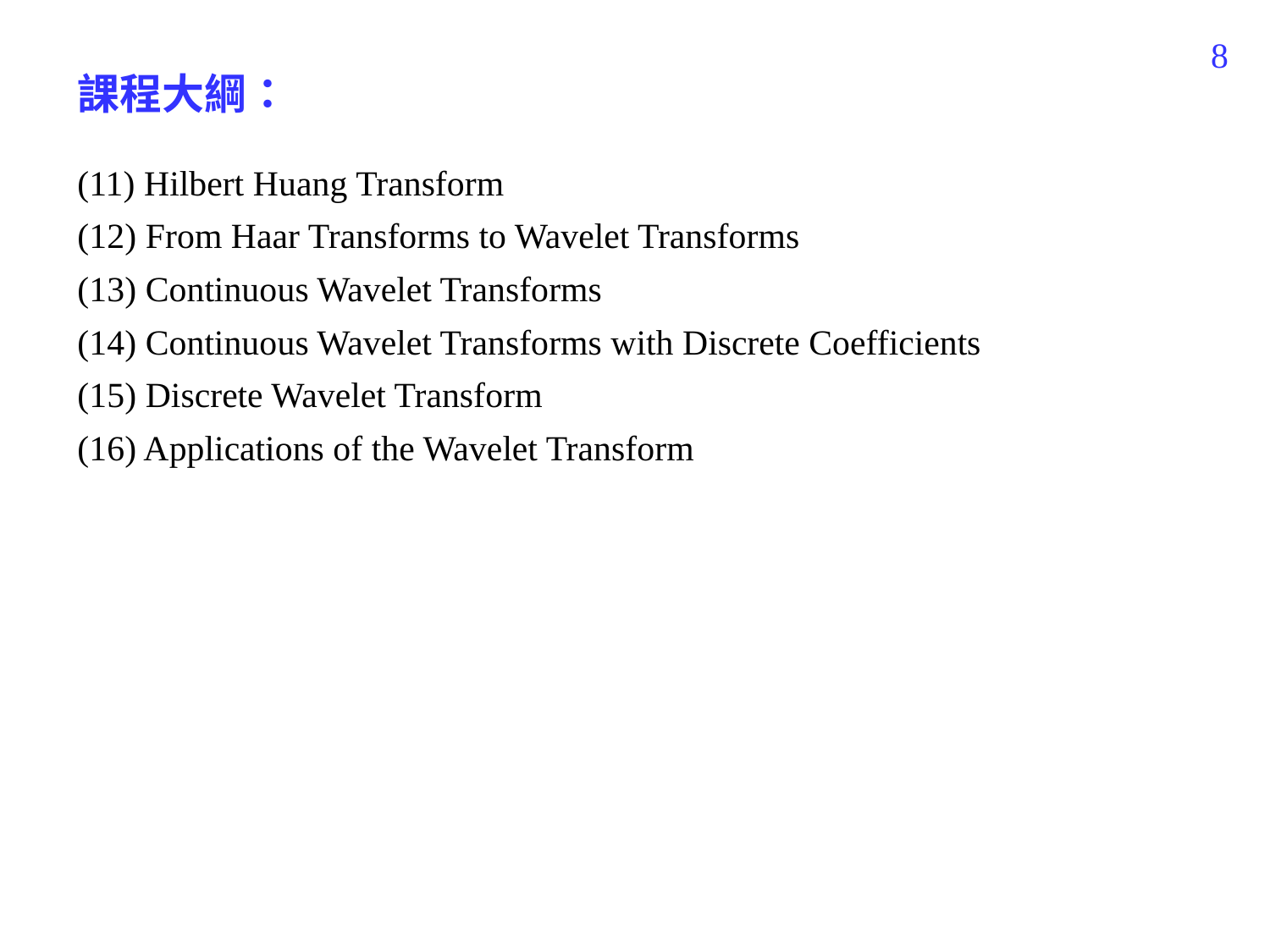

8
課程大綱：

(11) Hilbert Huang Transform
(12) From Haar Transforms to Wavelet Transforms
(13) Continuous Wavelet Transforms
(14) Continuous Wavelet Transforms with Discrete Coefficients
(15) Discrete Wavelet Transform
(16) Applications of the Wavelet Transform